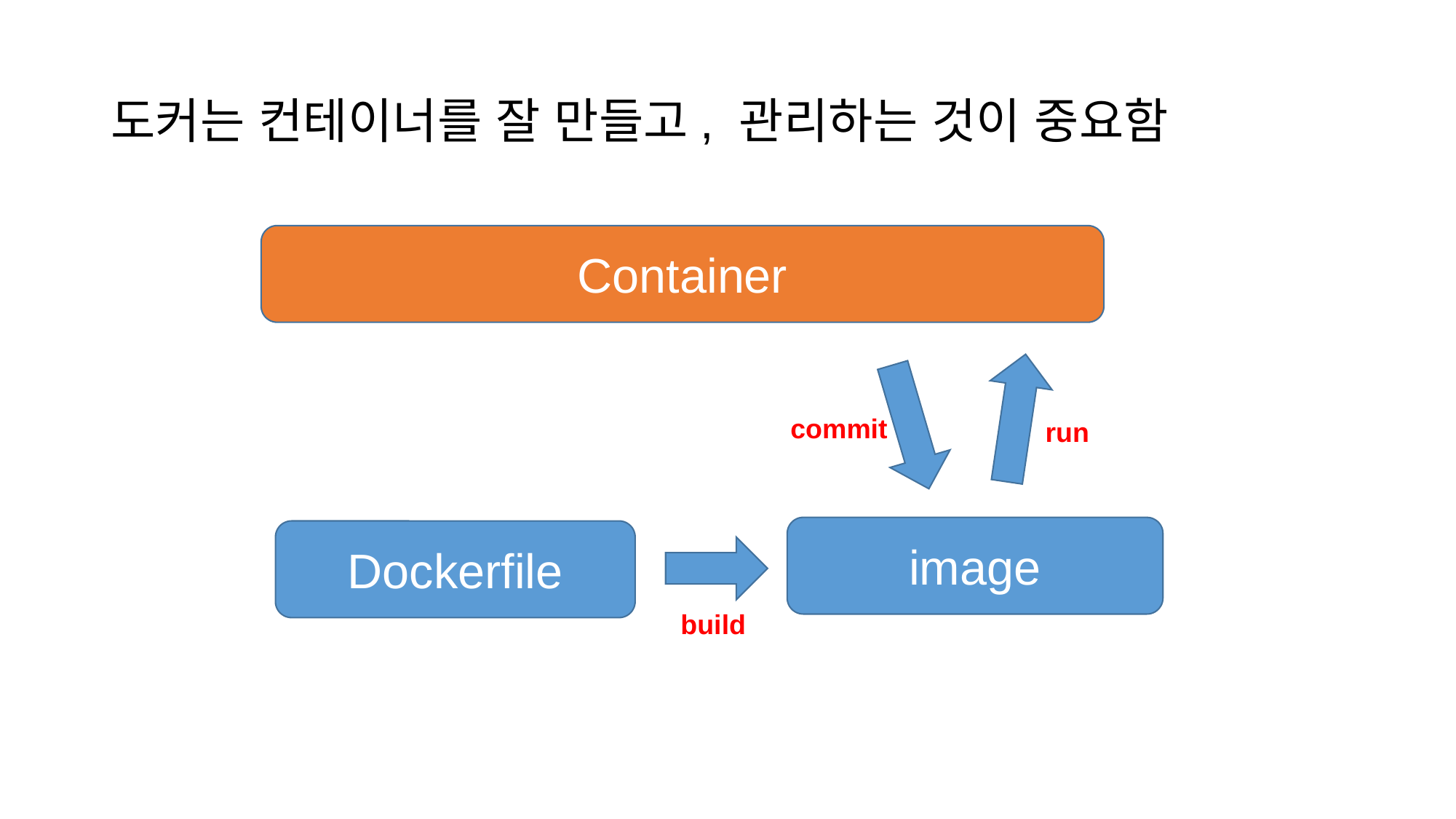

# 도커는 컨테이너를 잘 만들고, 관리하는 것이 중요함
Container

commit
run
image
Dockerfile

build